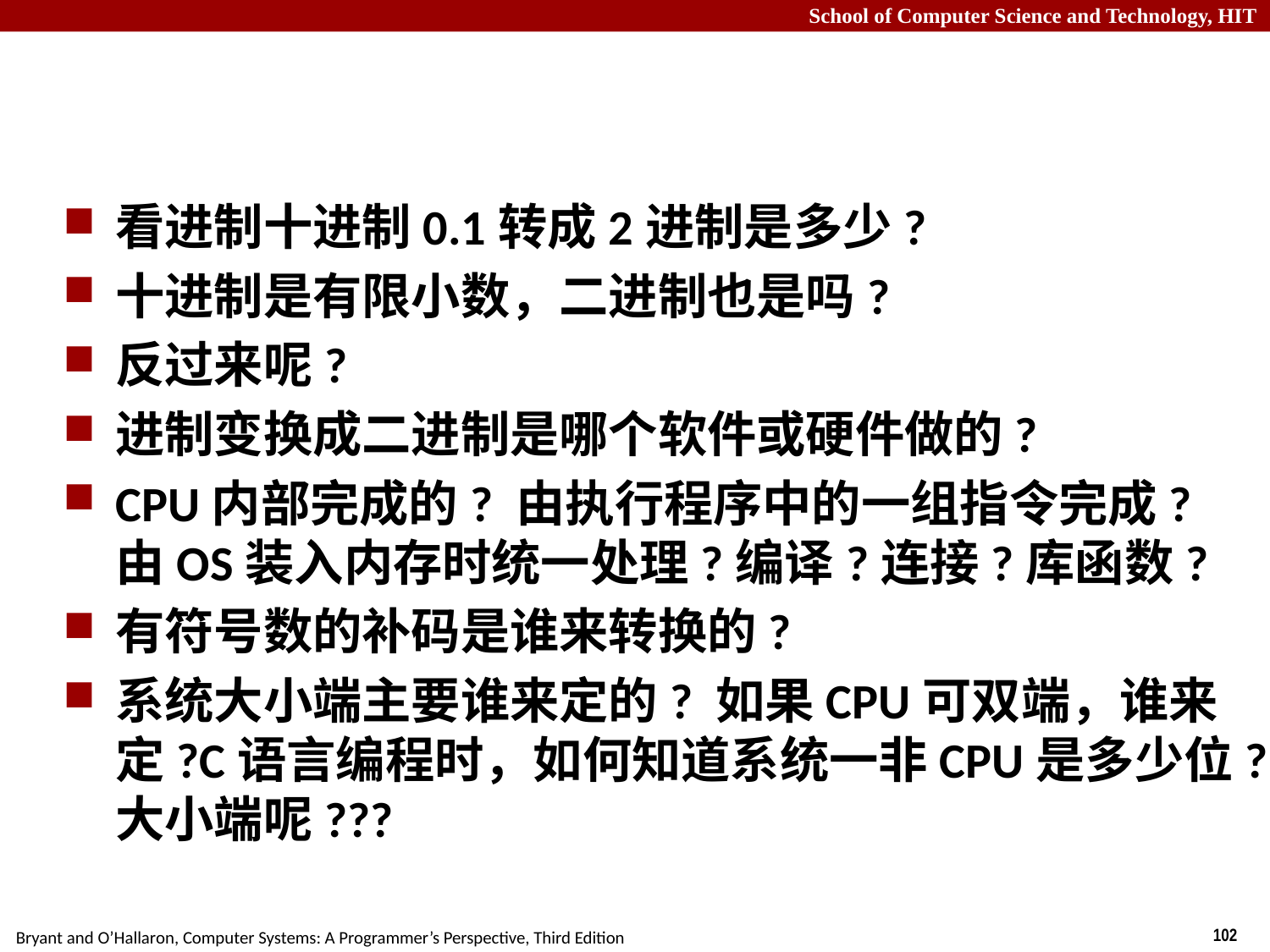

#
看进制十进制0.1转成2进制是多少?
十进制是有限小数，二进制也是吗?
反过来呢?
进制变换成二进制是哪个软件或硬件做的?
CPU内部完成的? 由执行程序中的一组指令完成?由OS装入内存时统一处理?编译?连接?库函数?
有符号数的补码是谁来转换的?
系统大小端主要谁来定的? 如果CPU可双端，谁来定?C语言编程时，如何知道系统一非CPU是多少位?大小端呢???